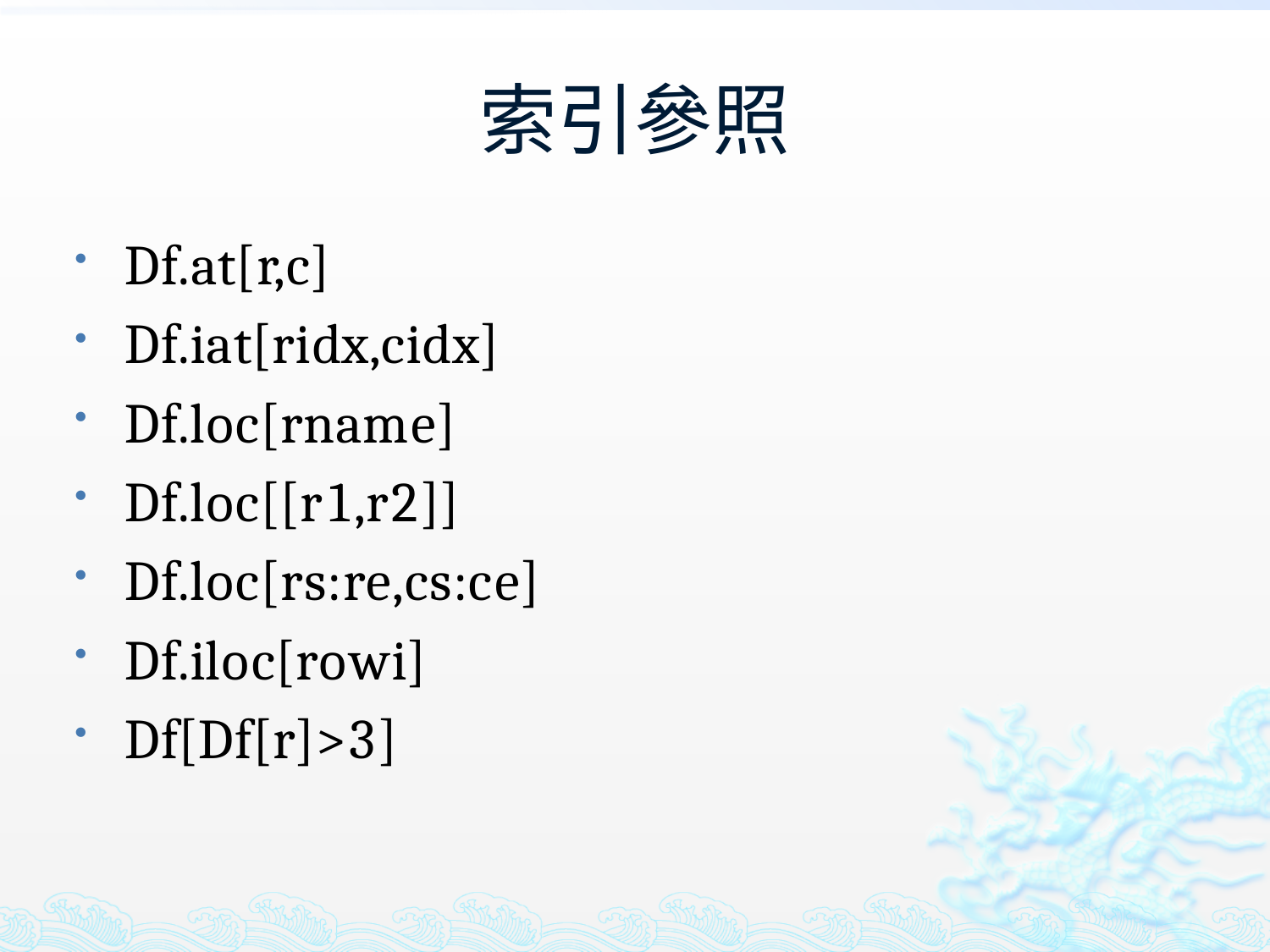

# 索引參照
Df.at[r,c]
Df.iat[ridx,cidx]
Df.loc[rname]
Df.loc[[r1,r2]]
Df.loc[rs:re,cs:ce]
Df.iloc[rowi]
Df[Df[r]>3]